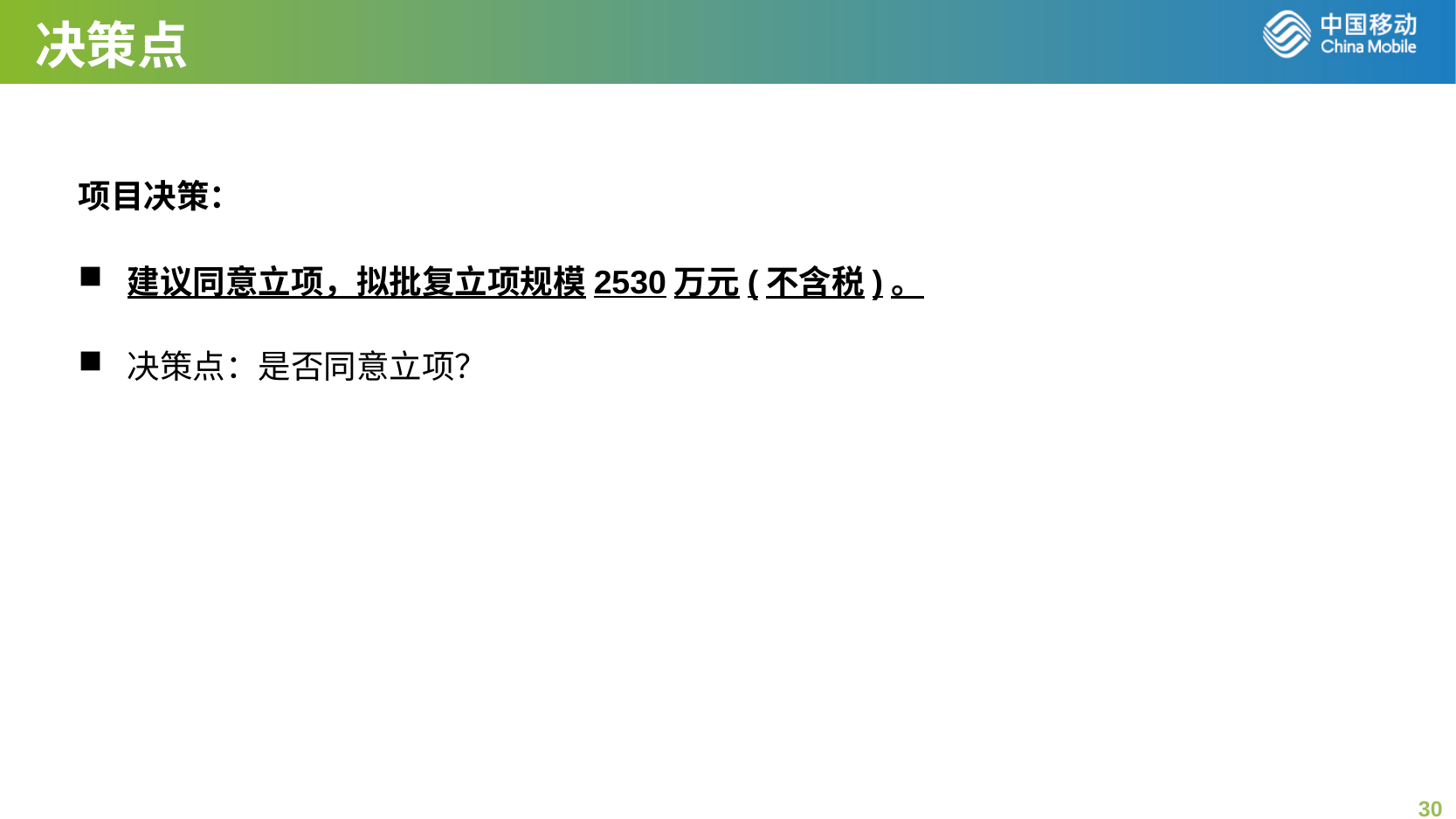

决策点
已评审项目概况-2
项目决策：
建议同意立项，拟批复立项规模2530万元(不含税)。
决策点：是否同意立项？